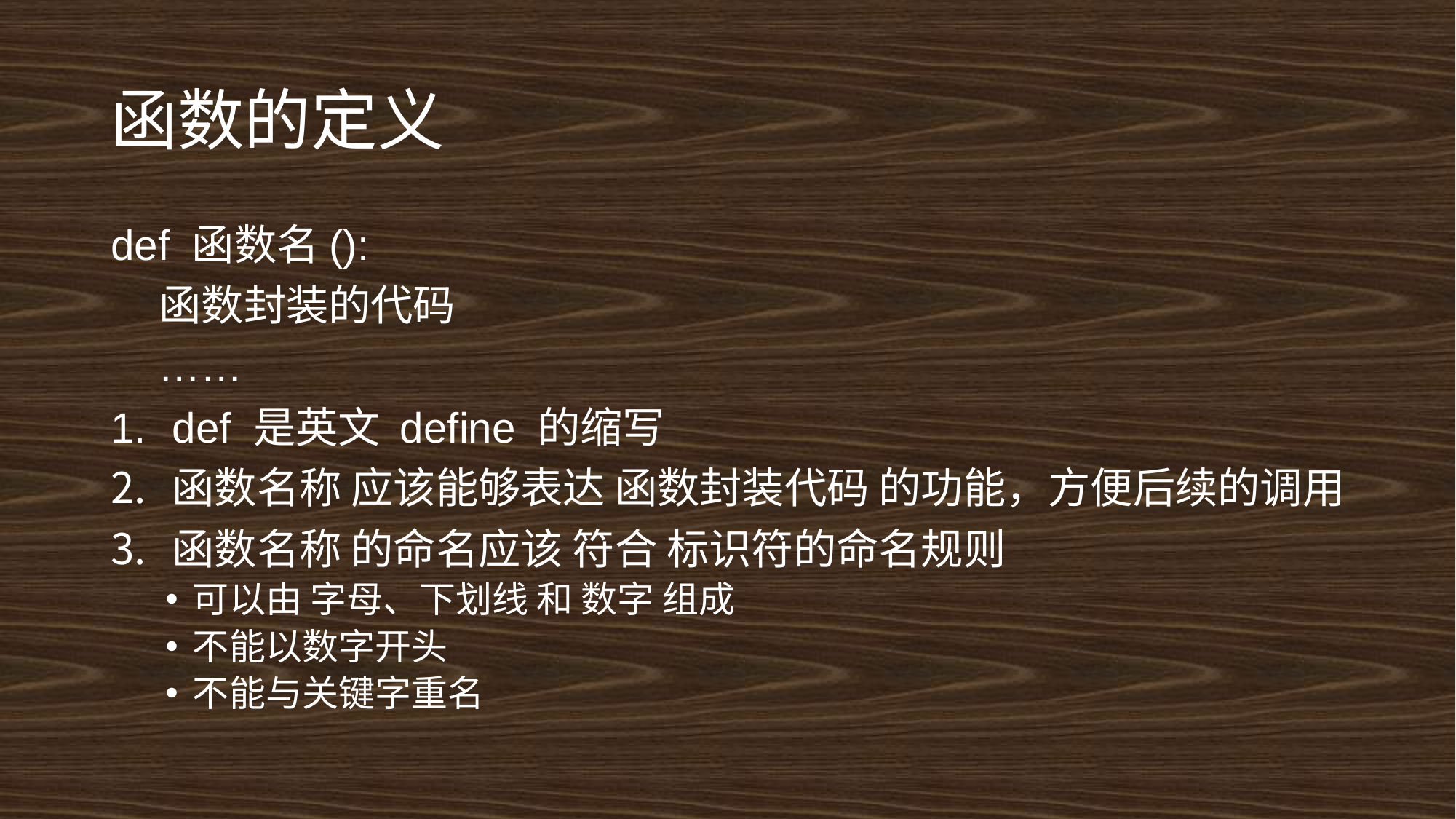

# 函数的定义
def 函数名():
    函数封装的代码
    ……
def 是英文 define 的缩写
函数名称 应该能够表达 函数封装代码 的功能，方便后续的调用
函数名称 的命名应该 符合 标识符的命名规则
可以由 字母、下划线 和 数字 组成
不能以数字开头
不能与关键字重名